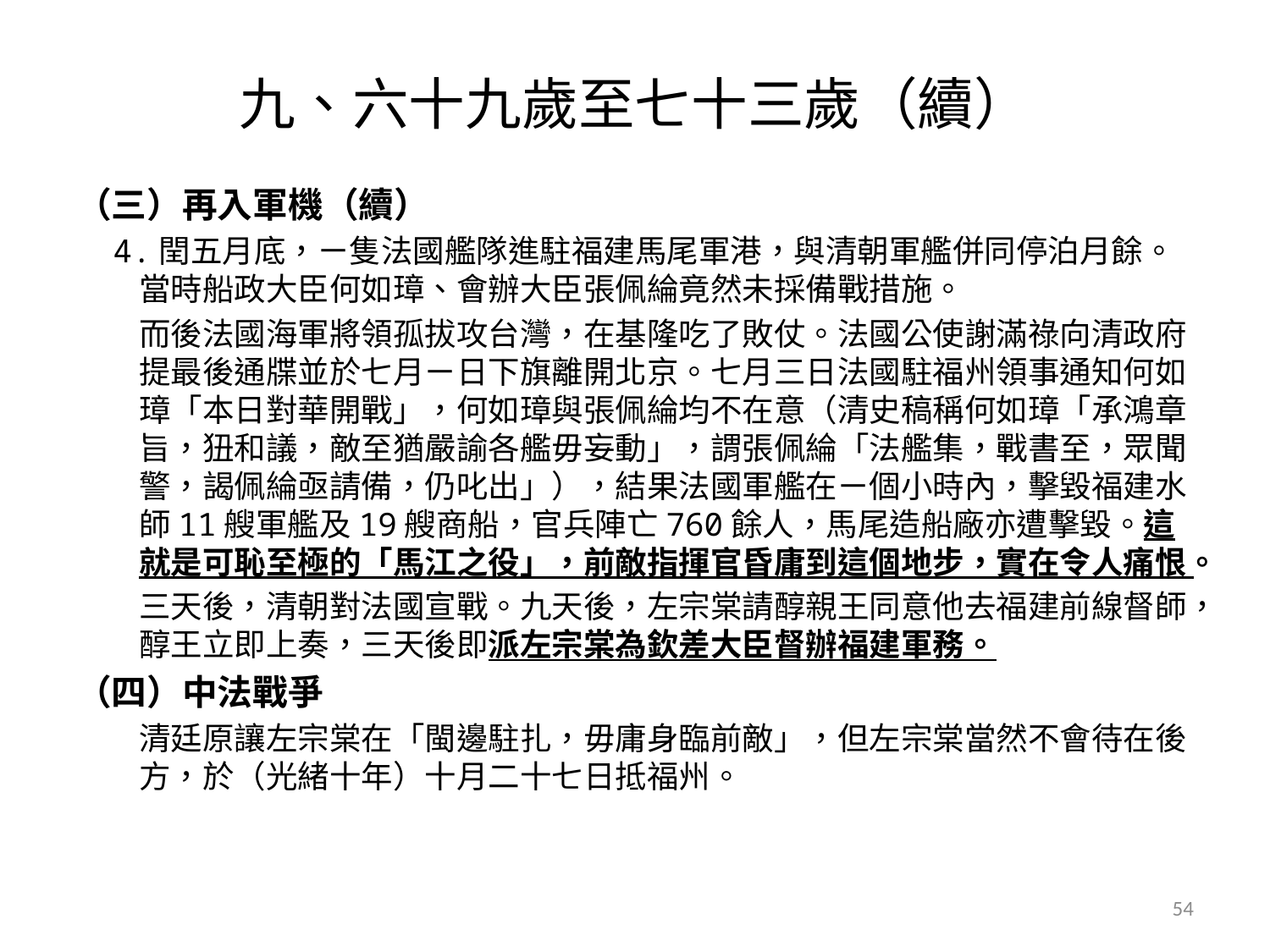

# 九、六十九歲至七十三歲（續）
（三）再入軍機（續）
4.閏五月底，ㄧ隻法國艦隊進駐福建馬尾軍港，與清朝軍艦併同停泊月餘。當時船政大臣何如璋、會辦大臣張佩綸竟然未採備戰措施。
而後法國海軍將領孤拔攻台灣，在基隆吃了敗仗。法國公使謝滿祿向清政府提最後通牒並於七月ㄧ日下旗離開北京。七月三日法國駐福州領事通知何如璋「本日對華開戰」，何如璋與張佩綸均不在意（清史稿稱何如璋「承鴻章旨，狃和議，敵至猶嚴諭各艦毋妄動」，謂張佩綸「法艦集，戰書至，眾聞警，謁佩綸亟請備，仍叱出」），結果法國軍艦在ㄧ個小時內，擊毀福建水師11艘軍艦及19艘商船，官兵陣亡760餘人，馬尾造船廠亦遭擊毀。這就是可恥至極的「馬江之役」，前敵指揮官昏庸到這個地步，實在令人痛恨。
三天後，清朝對法國宣戰。九天後，左宗棠請醇親王同意他去福建前線督師，醇王立即上奏，三天後即派左宗棠為欽差大臣督辦福建軍務。
（四）中法戰爭
清廷原讓左宗棠在「閩邊駐扎，毋庸身臨前敵」，但左宗棠當然不會待在後方，於（光緒十年）十月二十七日抵福州。
54